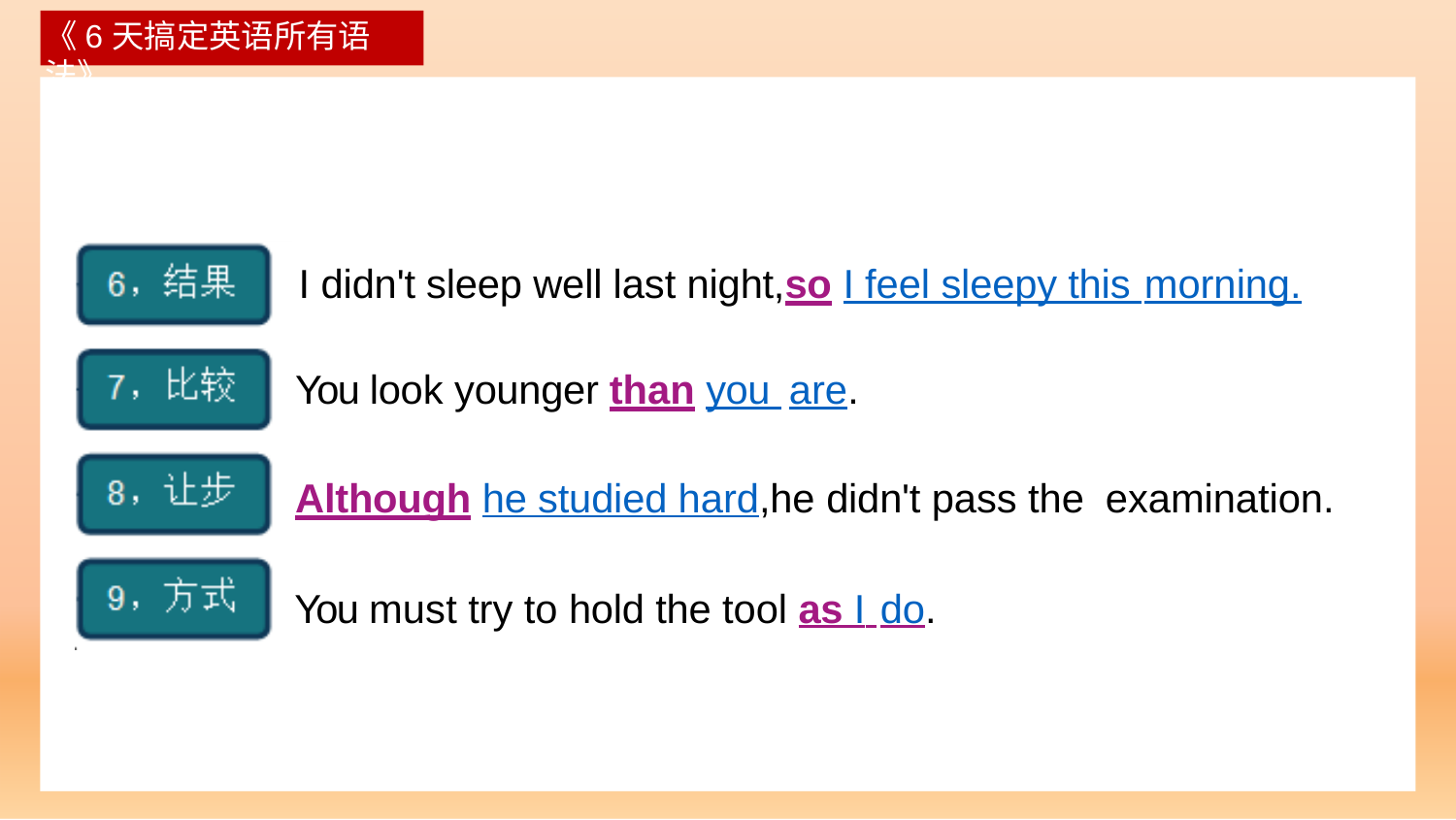

《6天搞定英语所有语法》

# I didn't sleep well last night,so I feel sleepy this morning.
You look younger than you are.

Although he studied hard,he didn't pass the examination.

You must try to hold the tool as I do.